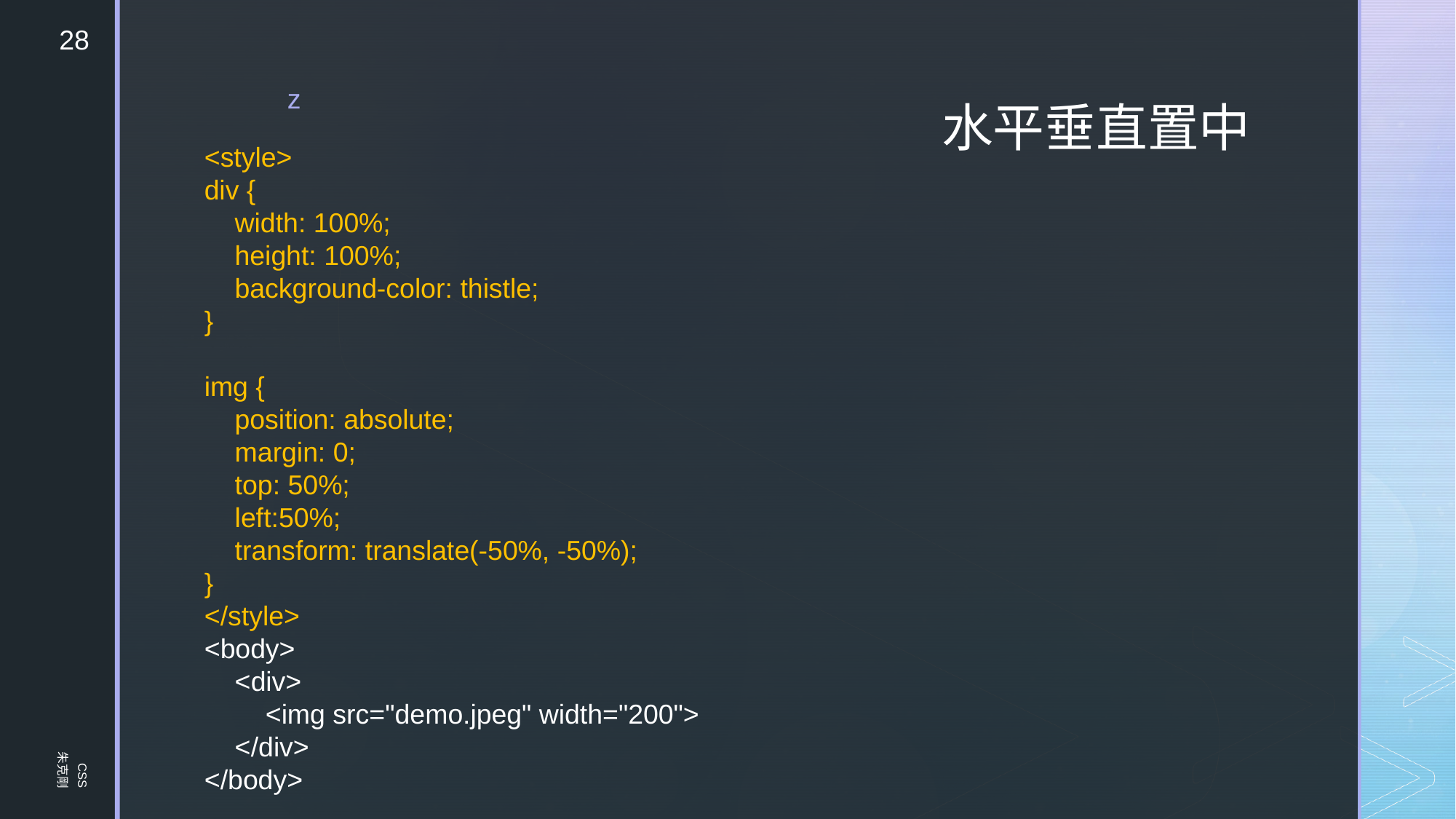

28
# 水平垂直置中
<style>
div {
    width: 100%;
    height: 100%;
    background-color: thistle;
}

img {
    position: absolute;
    margin: 0;
    top: 50%;
    left:50%;
    transform: translate(-50%, -50%);
}
</style>
<body>
    <div>
        <img src="demo.jpeg" width="200">
    </div>
</body>
CSS
朱克剛